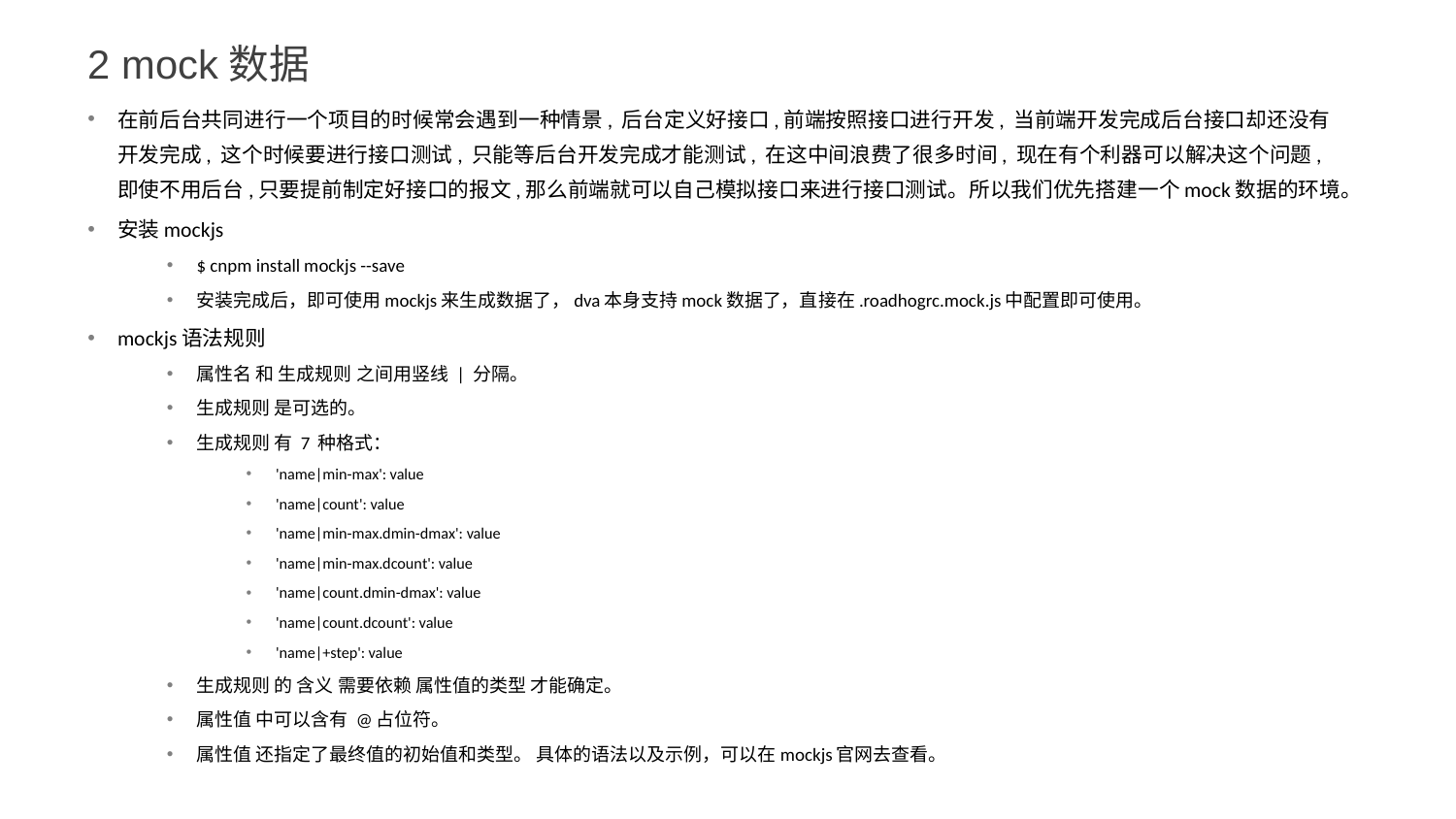

2 mock数据
在前后台共同进行一个项目的时候常会遇到一种情景, 后台定义好接口,前端按照接口进行开发, 当前端开发完成后台接口却还没有开发完成, 这个时候要进行接口测试, 只能等后台开发完成才能测试, 在这中间浪费了很多时间, 现在有个利器可以解决这个问题, 即使不用后台,只要提前制定好接口的报文,那么前端就可以自己模拟接口来进行接口测试。所以我们优先搭建一个mock数据的环境。
安装mockjs
$ cnpm install mockjs --save
安装完成后，即可使用mockjs来生成数据了，dva本身支持mock数据了，直接在.roadhogrc.mock.js中配置即可使用。
mockjs语法规则
属性名 和 生成规则 之间用竖线 | 分隔。
生成规则 是可选的。
生成规则 有 7 种格式：
'name|min-max': value
'name|count': value
'name|min-max.dmin-dmax': value
'name|min-max.dcount': value
'name|count.dmin-dmax': value
'name|count.dcount': value
'name|+step': value
生成规则 的 含义 需要依赖 属性值的类型 才能确定。
属性值 中可以含有 @占位符。
属性值 还指定了最终值的初始值和类型。 具体的语法以及示例，可以在mockjs官网去查看。